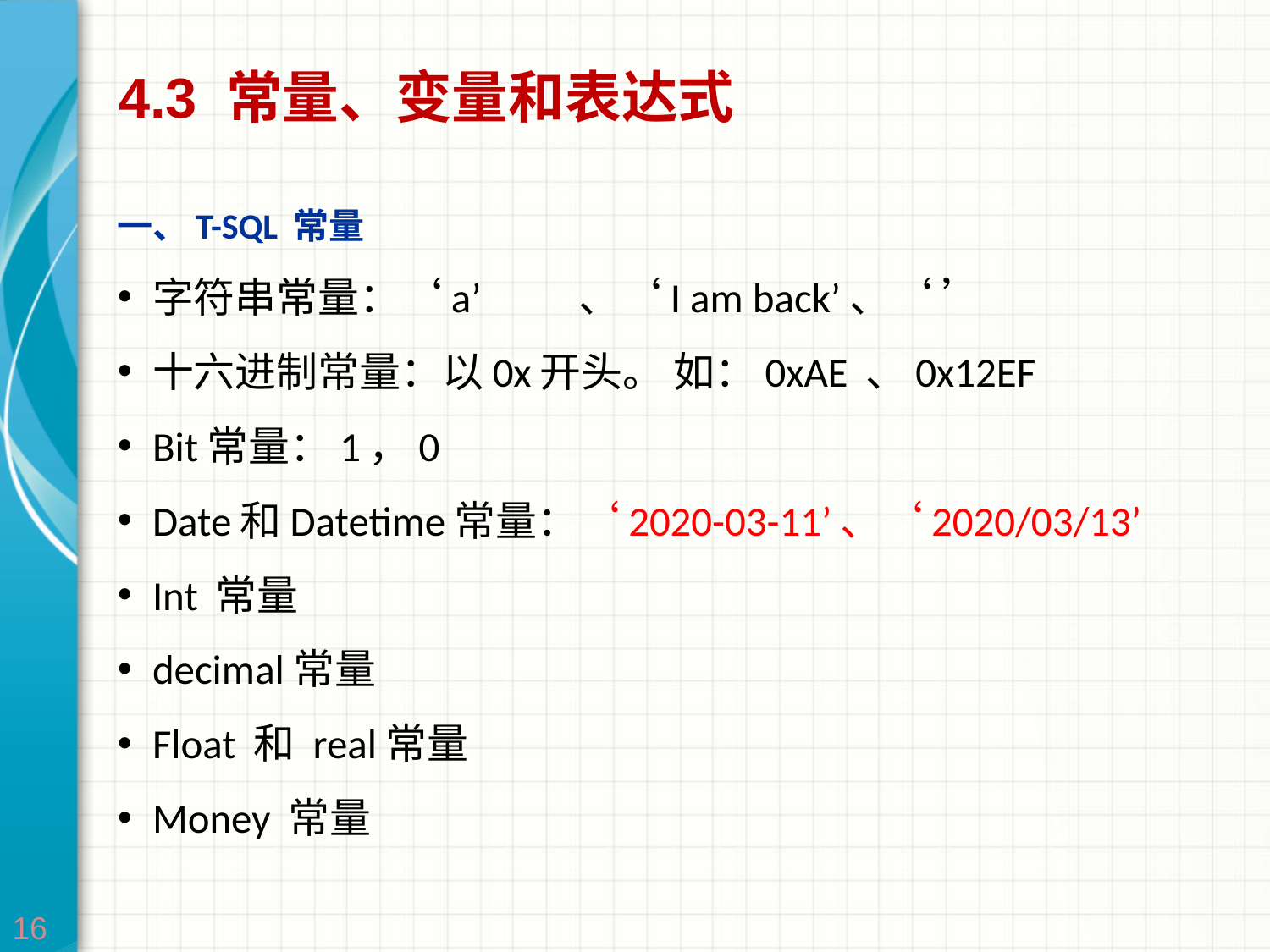

# 4.3 常量、变量和表达式
一、T-SQL 常量
字符串常量：‘a’	、‘I am back’、‘ ’
十六进制常量：以0x开头。 如：0xAE 、0x12EF
Bit常量：1，0
Date和Datetime常量：‘2020-03-11’、‘2020/03/13’
Int 常量
decimal常量
Float 和 real常量
Money 常量
16